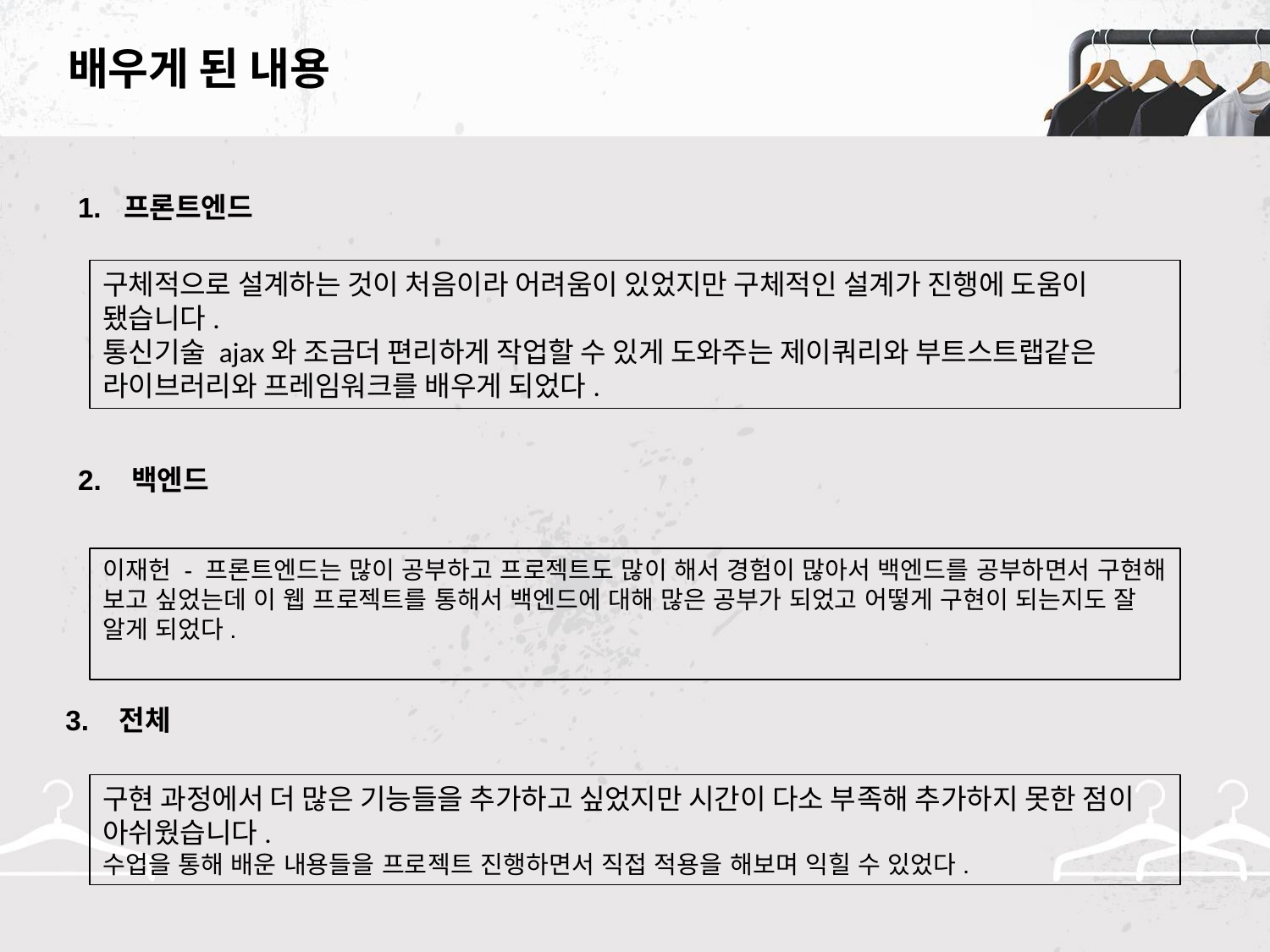

# 배우게 된 내용
1.  프론트엔드
구체적으로 설계하는 것이 처음이라 어려움이 있었지만 구체적인 설계가 진행에 도움이 됐습니다.
통신기술 ajax와 조금더 편리하게 작업할 수 있게 도와주는 제이쿼리와 부트스트랩같은 라이브러리와 프레임워크를 배우게 되었다.
2.   백엔드

이재헌 - 프론트엔드는 많이 공부하고 프로젝트도 많이 해서 경험이 많아서 백엔드를 공부하면서 구현해 보고 싶었는데 이 웹 프로젝트를 통해서 백엔드에 대해 많은 공부가 되었고 어떻게 구현이 되는지도 잘 알게 되었다.

3.   전체
구현 과정에서 더 많은 기능들을 추가하고 싶었지만 시간이 다소 부족해 추가하지 못한 점이 아쉬웠습니다.
수업을 통해 배운 내용들을 프로젝트 진행하면서 직접 적용을 해보며 익힐 수 있었다.